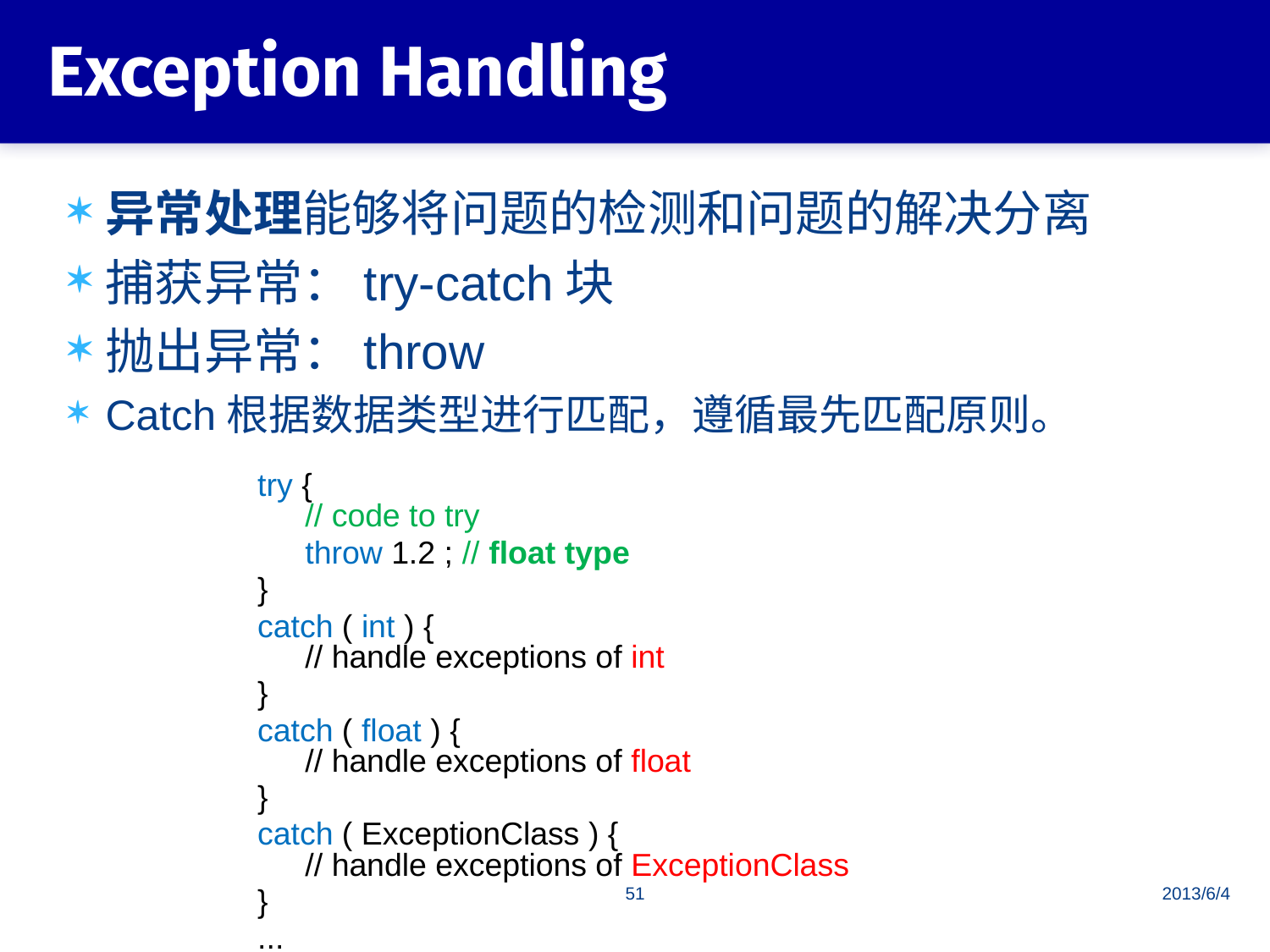

# Exception Handling
异常处理能够将问题的检测和问题的解决分离
捕获异常：try-catch块
抛出异常：throw
Catch根据数据类型进行匹配，遵循最先匹配原则。

try {
// code to try
	throw 1.2 ; // float type
}
catch ( int ) {
// handle exceptions of int
}
catch ( float ) {
// handle exceptions of float
}
catch ( ExceptionClass ) {
// handle exceptions of ExceptionClass
}
...
/* code to execute if no exception or catch handler handled exception*/
51
2013/6/4